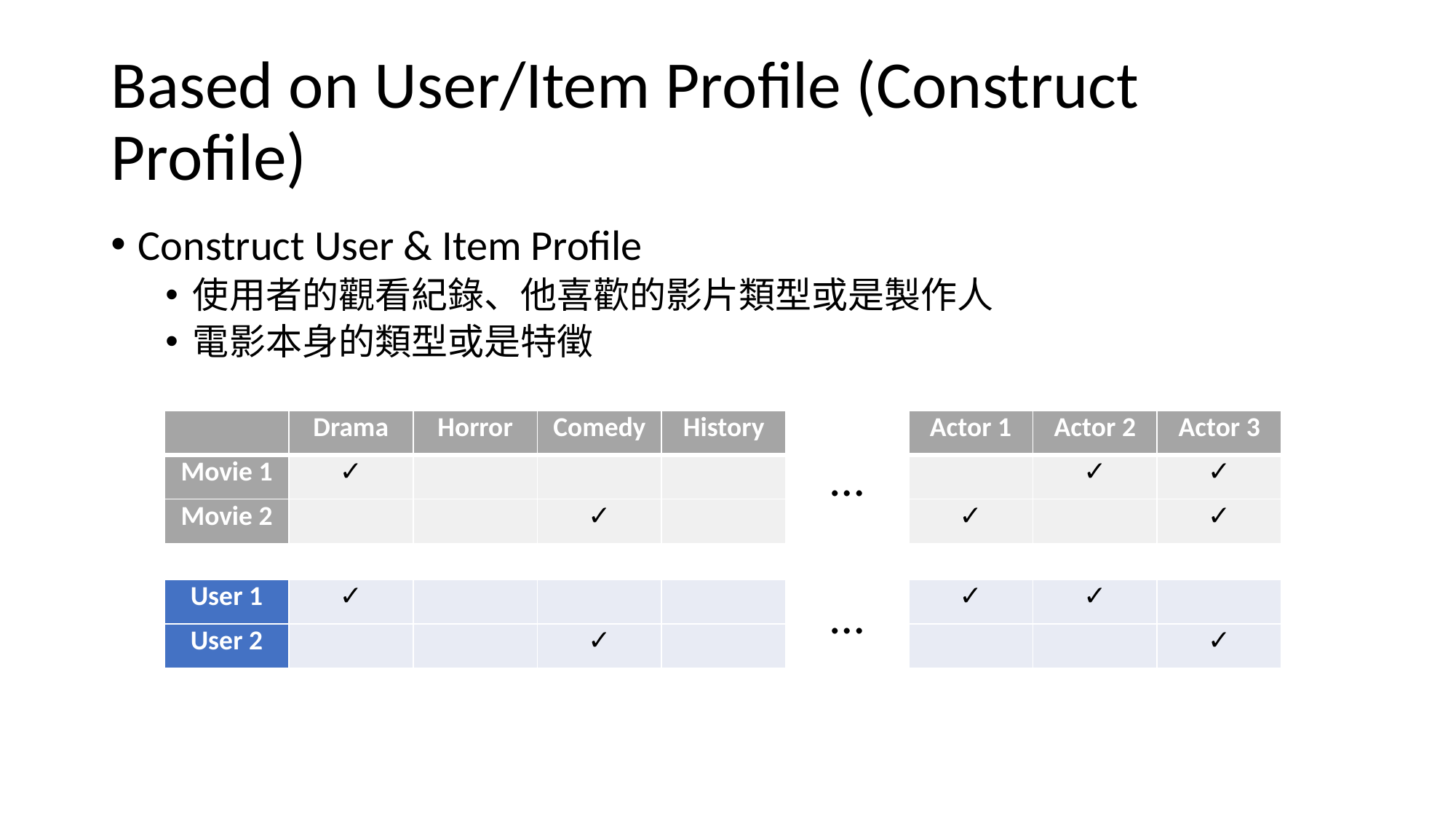

# Based on User/Item Profile (Construct Profile)
Construct User & Item Profile
使用者的觀看紀錄、他喜歡的影片類型或是製作人
電影本身的類型或是特徵
|  | Drama | Horror | Comedy | History |
| --- | --- | --- | --- | --- |
| Movie 1 | ✓ |  |  |  |
| Movie 2 |  |  | ✓ |  |
| Actor 1 | Actor 2 | Actor 3 |
| --- | --- | --- |
|  | ✓ | ✓ |
| ✓ |  | ✓ |
…
| User 1 | ✓ |  |  |  |
| --- | --- | --- | --- | --- |
| User 2 |  |  | ✓ |  |
…
| ✓ | ✓ |  |
| --- | --- | --- |
|  |  | ✓ |